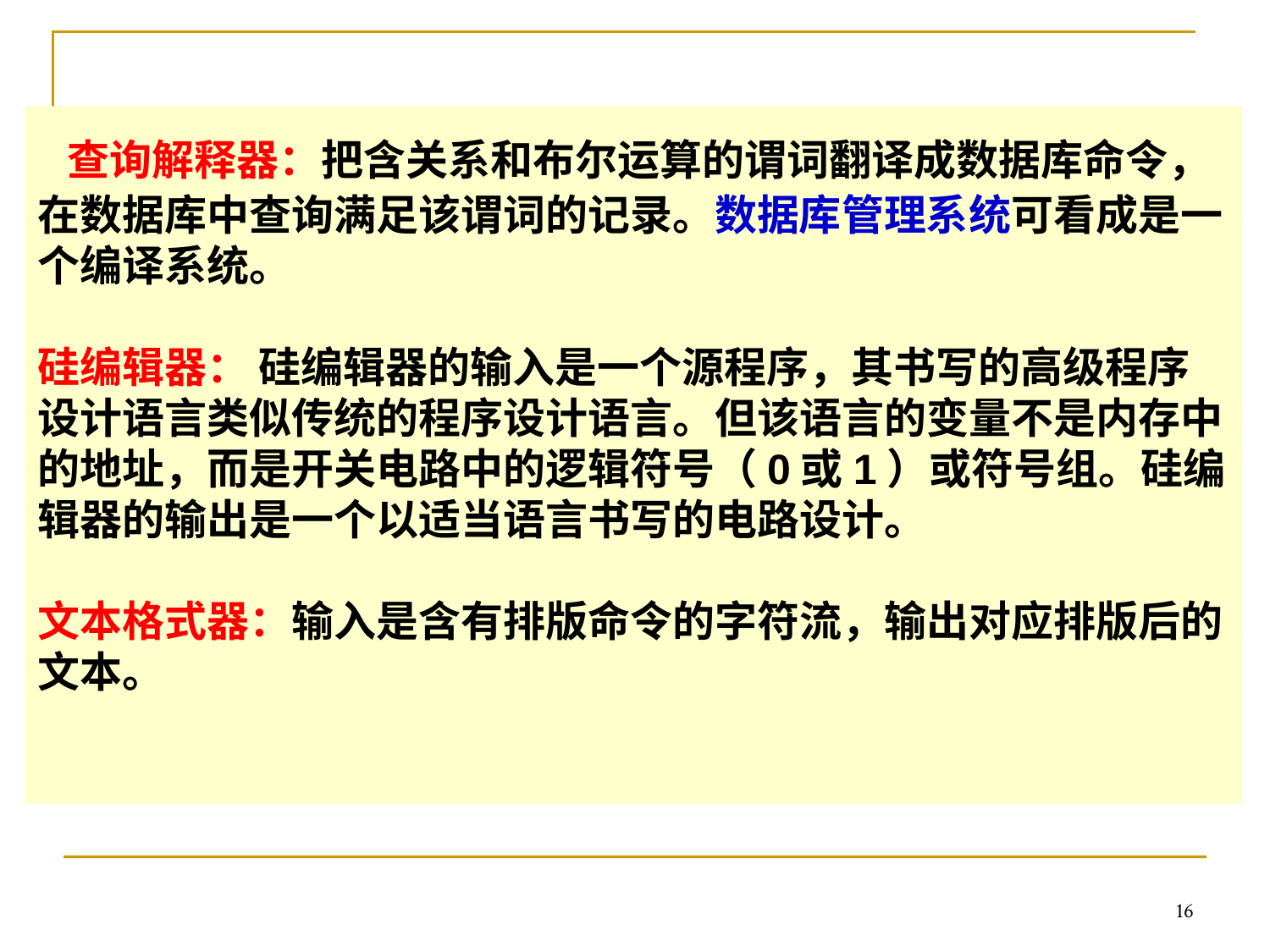

查询解释器：把含关系和布尔运算的谓词翻译成数据库命令，在数据库中查询满足该谓词的记录。数据库管理系统可看成是一个编译系统。

硅编辑器： 硅编辑器的输入是一个源程序，其书写的高级程序设计语言类似传统的程序设计语言。但该语言的变量不是内存中的地址，而是开关电路中的逻辑符号（0或1）或符号组。硅编辑器的输出是一个以适当语言书写的电路设计。

文本格式器：输入是含有排版命令的字符流，输出对应排版后的文本。

16